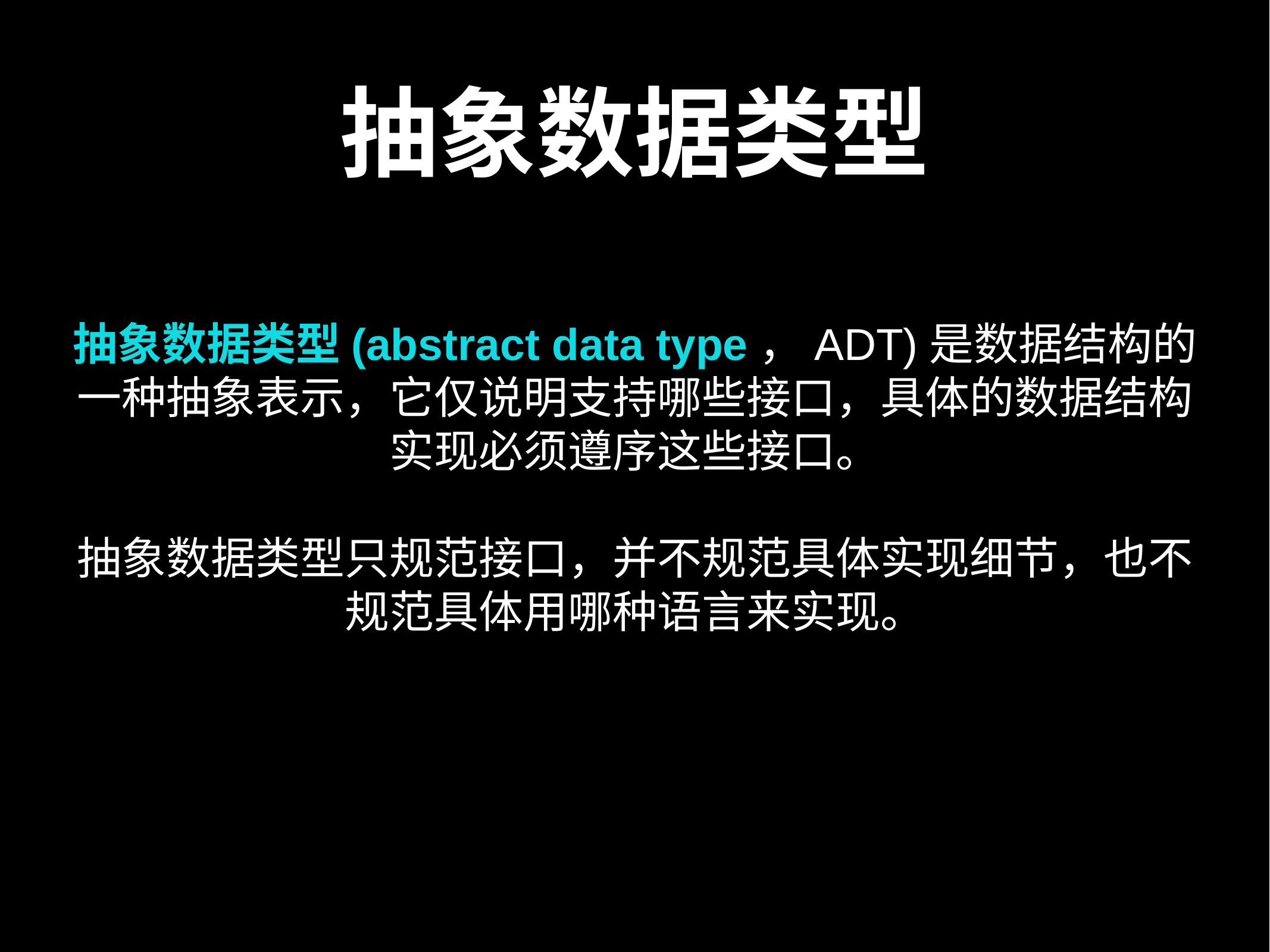

# 抽象数据类型
抽象数据类型(abstract data type，ADT)是数据结构的一种抽象表示，它仅说明支持哪些接口，具体的数据结构实现必须遵序这些接口。

抽象数据类型只规范接口，并不规范具体实现细节，也不规范具体用哪种语言来实现。